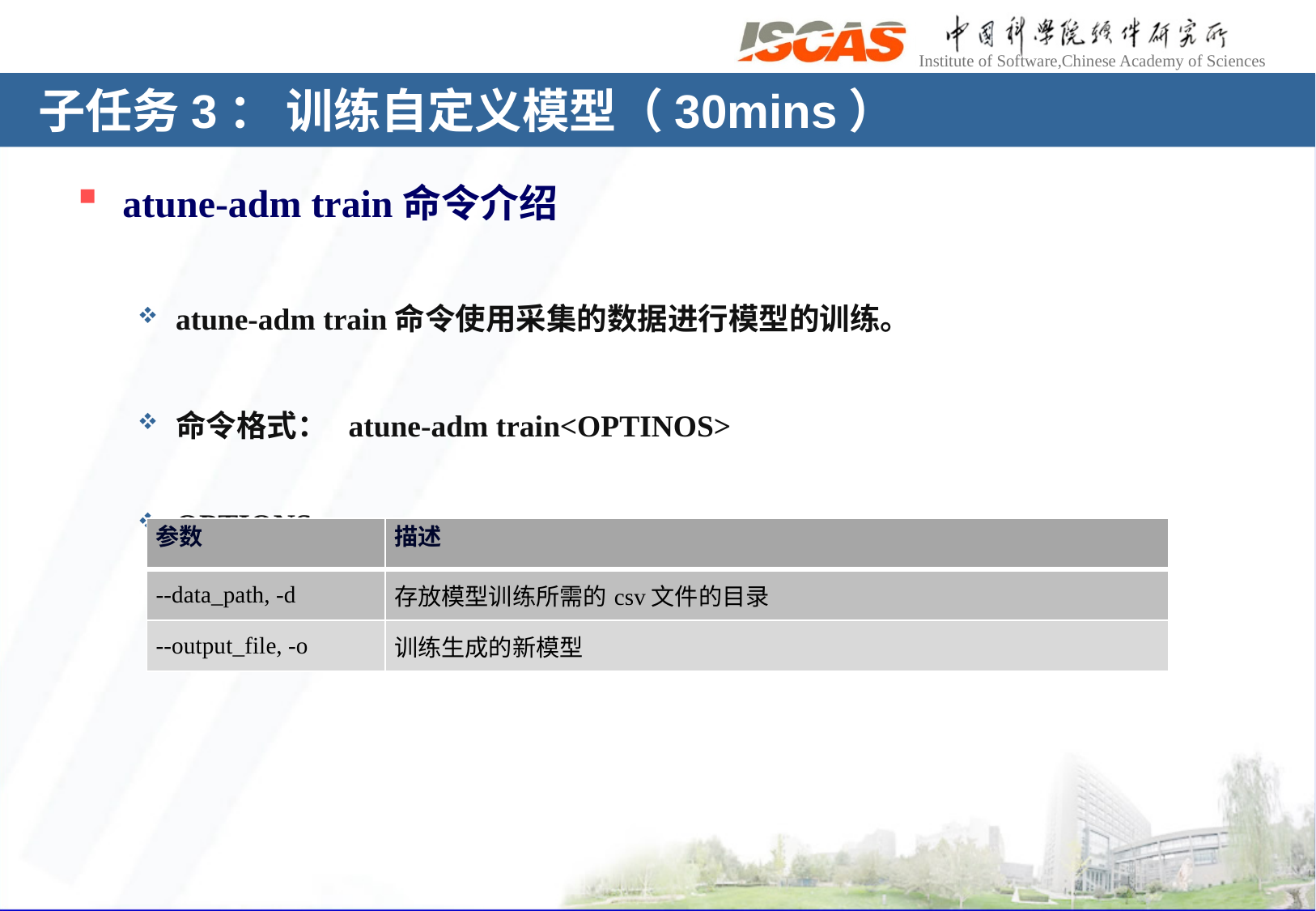

# 子任务3： 训练自定义模型（30mins）
atune-adm train命令介绍

atune-adm train命令使用采集的数据进行模型的训练。

命令格式：  atune-adm train<OPTINOS>

OPTIONS

| 参数 | 描述 |
| --- | --- |
| --data\_path, -d | 存放模型训练所需的csv文件的目录 |
| --output\_file, -o | 训练生成的新模型 |